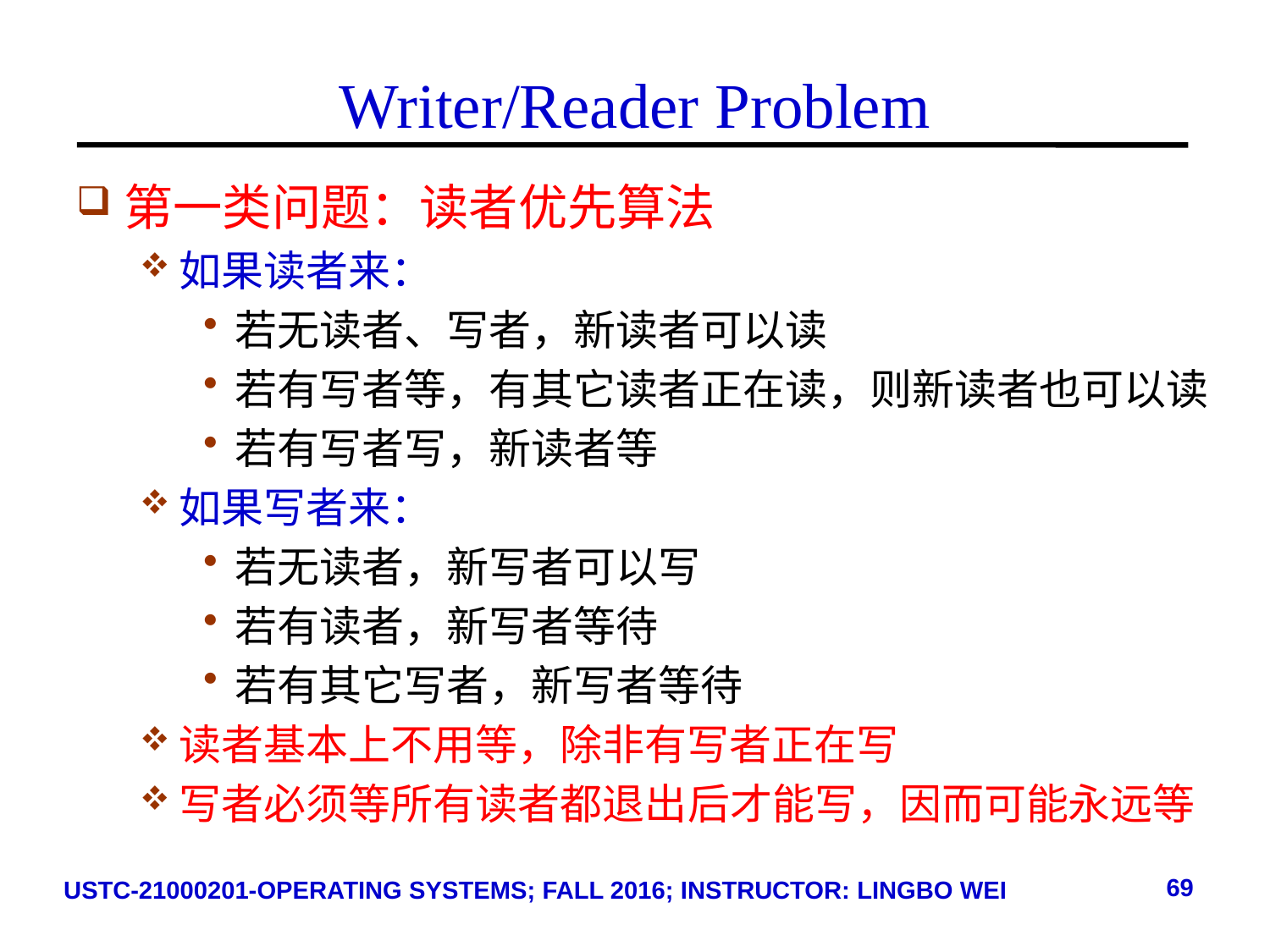

# Writer/Reader Problem
第一类问题：读者优先算法
如果读者来：
若无读者、写者，新读者可以读
若有写者等，有其它读者正在读，则新读者也可以读
若有写者写，新读者等
如果写者来：
若无读者，新写者可以写
若有读者，新写者等待
若有其它写者，新写者等待
读者基本上不用等，除非有写者正在写
写者必须等所有读者都退出后才能写，因而可能永远等
69
USTC-21000201-OPERATING SYSTEMS; FALL 2016; INSTRUCTOR: LINGBO WEI